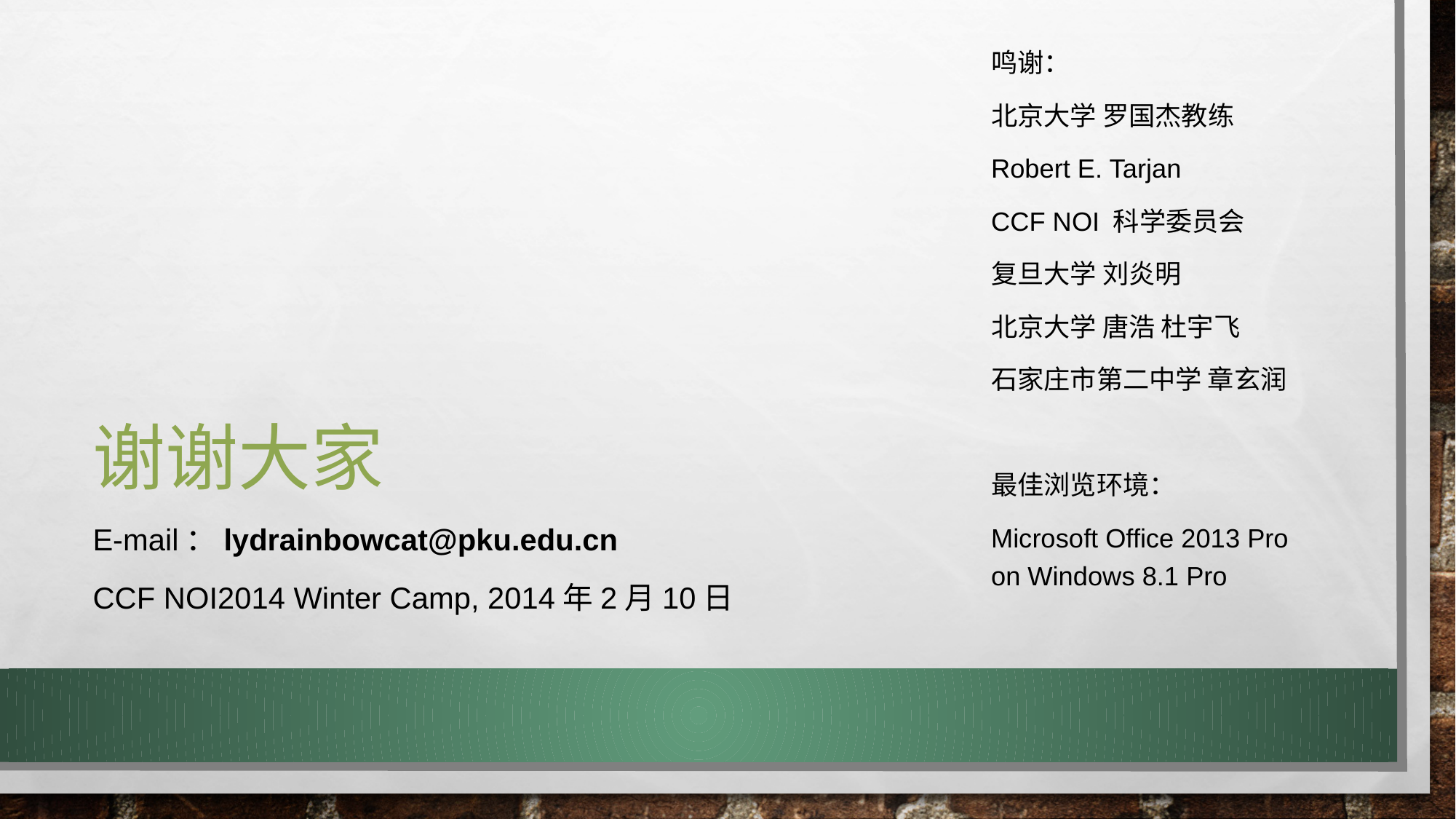

鸣谢：
北京大学 罗国杰教练
Robert E. Tarjan
CCF NOI 科学委员会
复旦大学 刘炎明
北京大学 唐浩 杜宇飞
石家庄市第二中学 章玄润

最佳浏览环境：
Microsoft Office 2013 Pro  on Windows 8.1 Pro
# 谢谢大家
E-mail：lydrainbowcat@pku.edu.cn
CCF NOI2014 Winter Camp, 2014年2月10日